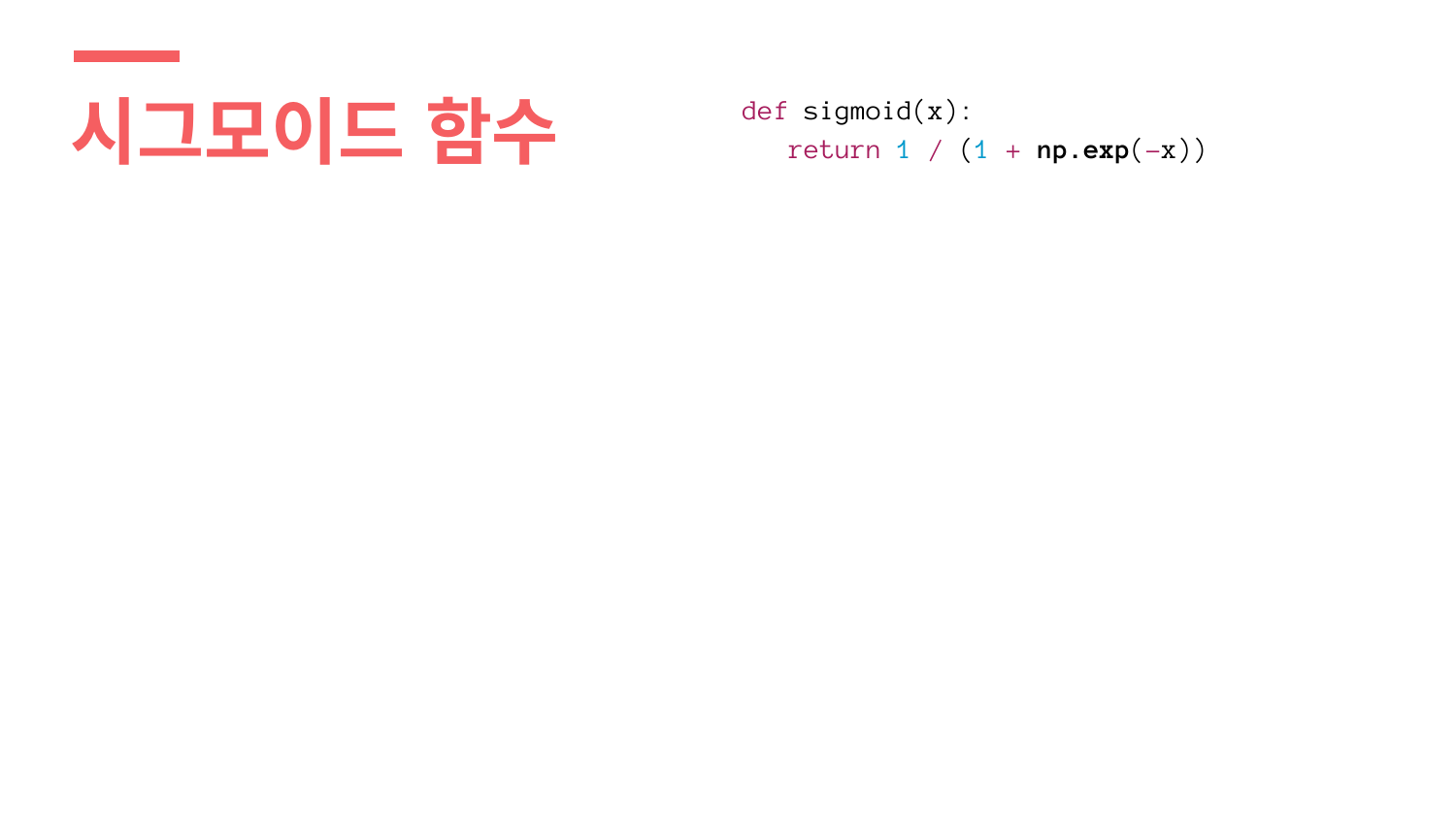

# 시그모이드 함수
def sigmoid(x):
   return 1 / (1 + np.exp(-x))